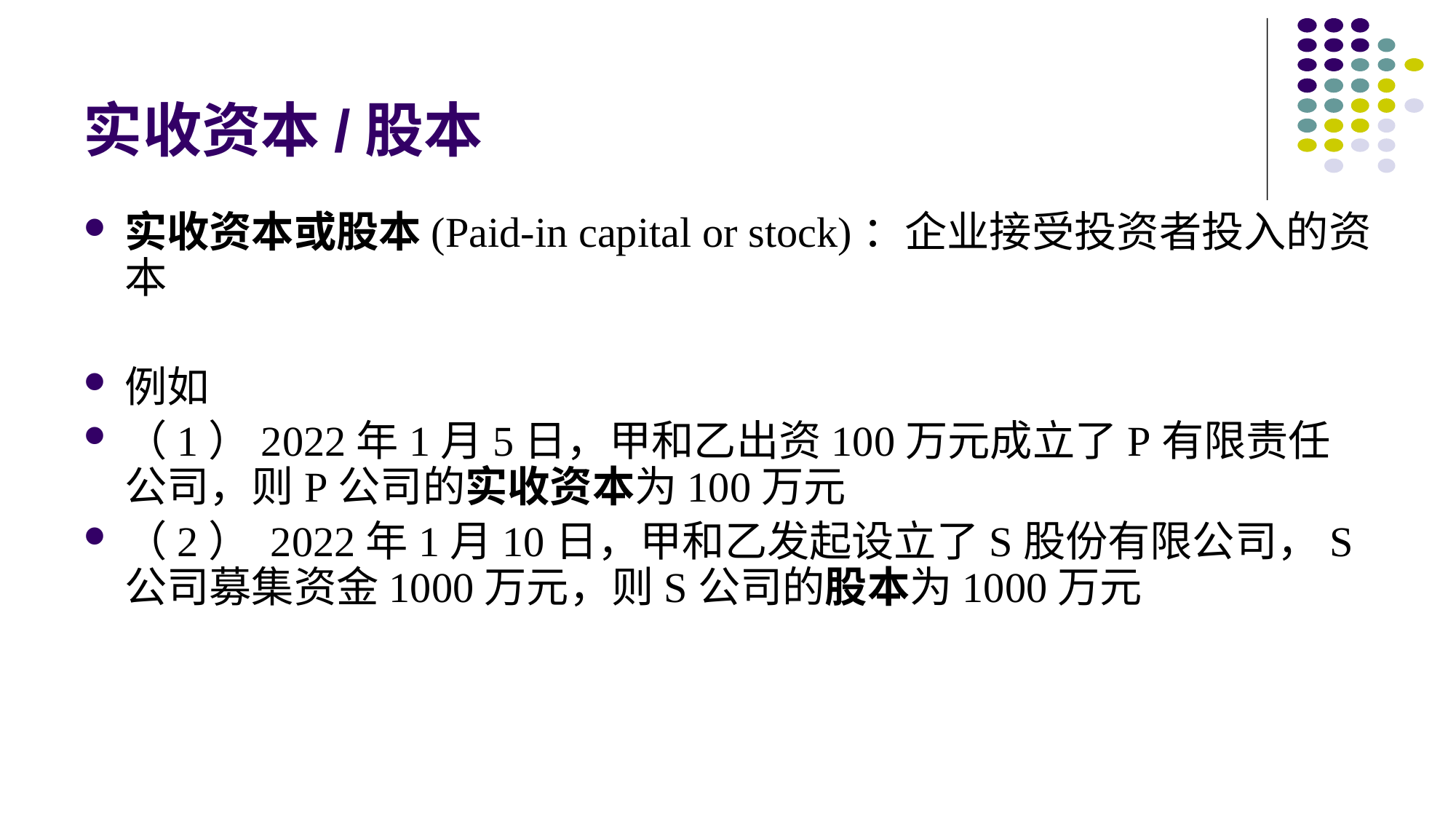

# 实收资本/股本
实收资本或股本(Paid-in capital or stock)：企业接受投资者投入的资本

例如
（1）2022年1月5日，甲和乙出资100万元成立了P有限责任公司，则P公司的实收资本为100万元
（2） 2022年1月10日，甲和乙发起设立了S股份有限公司，S公司募集资金1000万元，则S公司的股本为1000万元